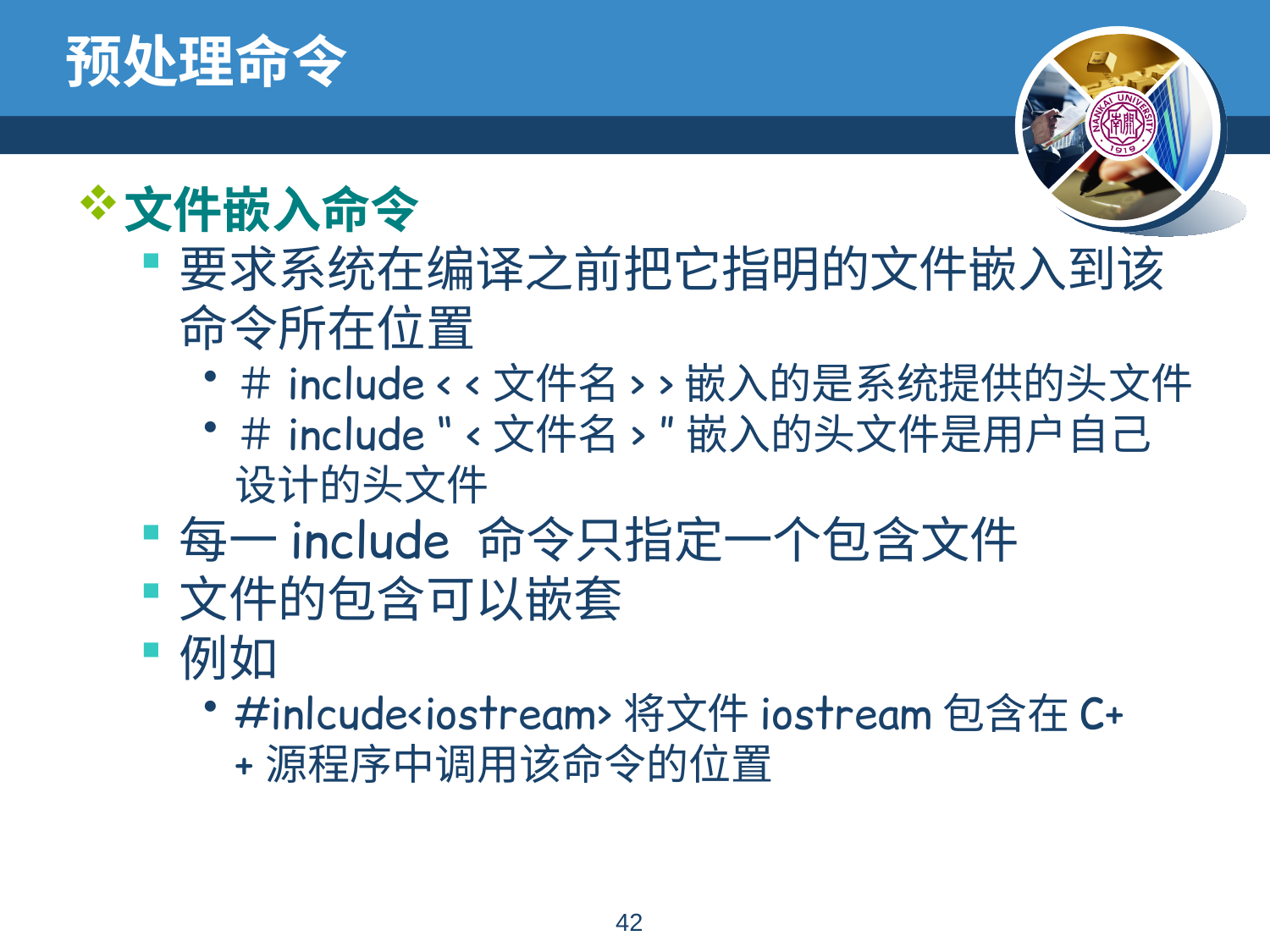

# 预处理命令
文件嵌入命令
要求系统在编译之前把它指明的文件嵌入到该命令所在位置
＃include < <文件名> >嵌入的是系统提供的头文件
＃include “ <文件名> ”嵌入的头文件是用户自己设计的头文件
每一include 命令只指定一个包含文件
文件的包含可以嵌套
例如
#inlcude<iostream>将文件iostream包含在C++源程序中调用该命令的位置
42